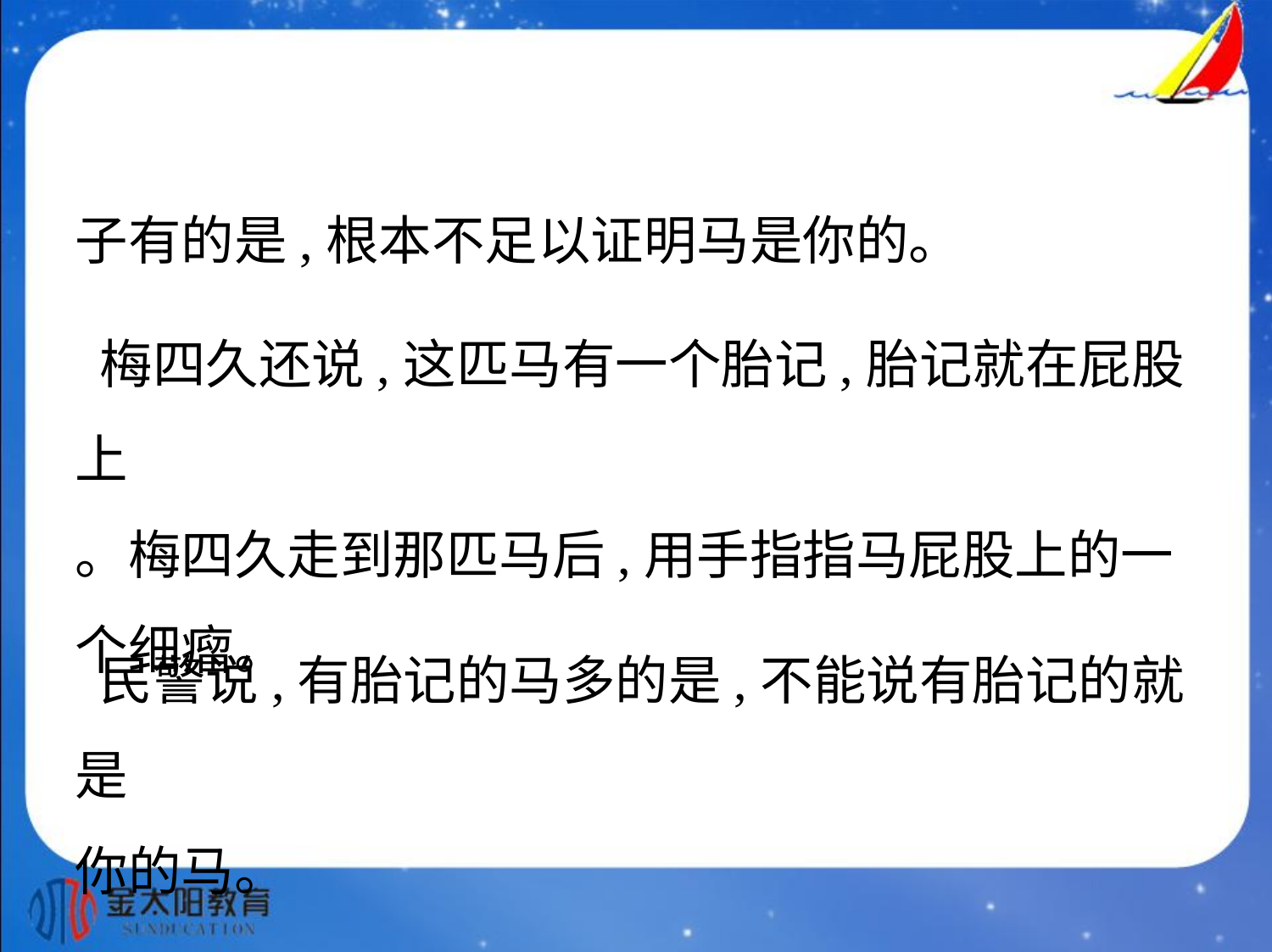

子有的是,根本不足以证明马是你的。
 梅四久还说,这匹马有一个胎记,胎记就在屁股上
。梅四久走到那匹马后,用手指指马屁股上的一
个细瘤。
 民警说,有胎记的马多的是,不能说有胎记的就是
你的马。